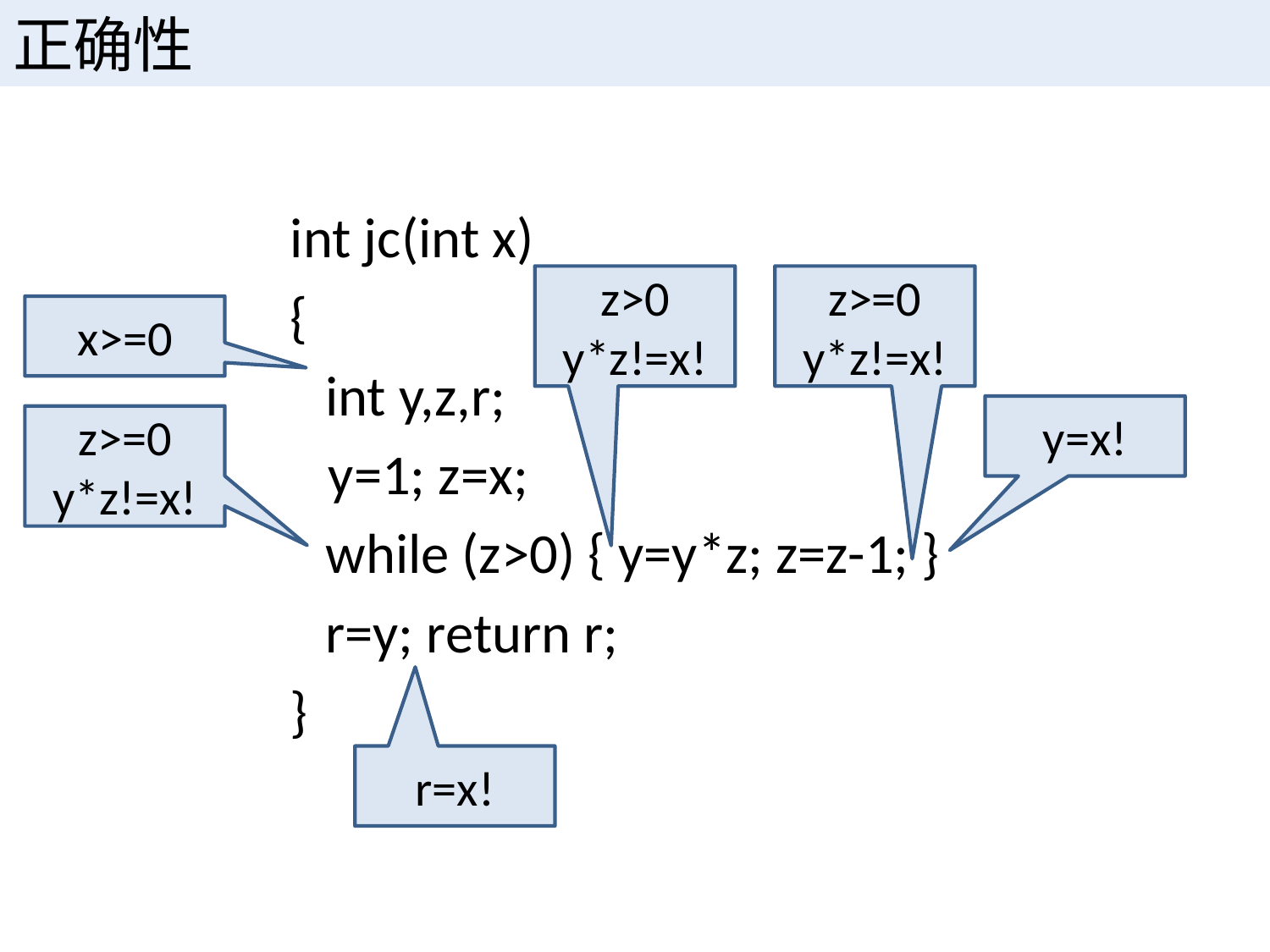

# 正确性

 int jc(int x)
 {
	int y,z,r;
    y=1; z=x;
	while (z>0) { y=y*z; z=z-1; }
	r=y; return r;
 }

z>0
y*z!=x!
z>=0
y*z!=x!
x>=0
y=x!
z>=0
y*z!=x!
r=x!